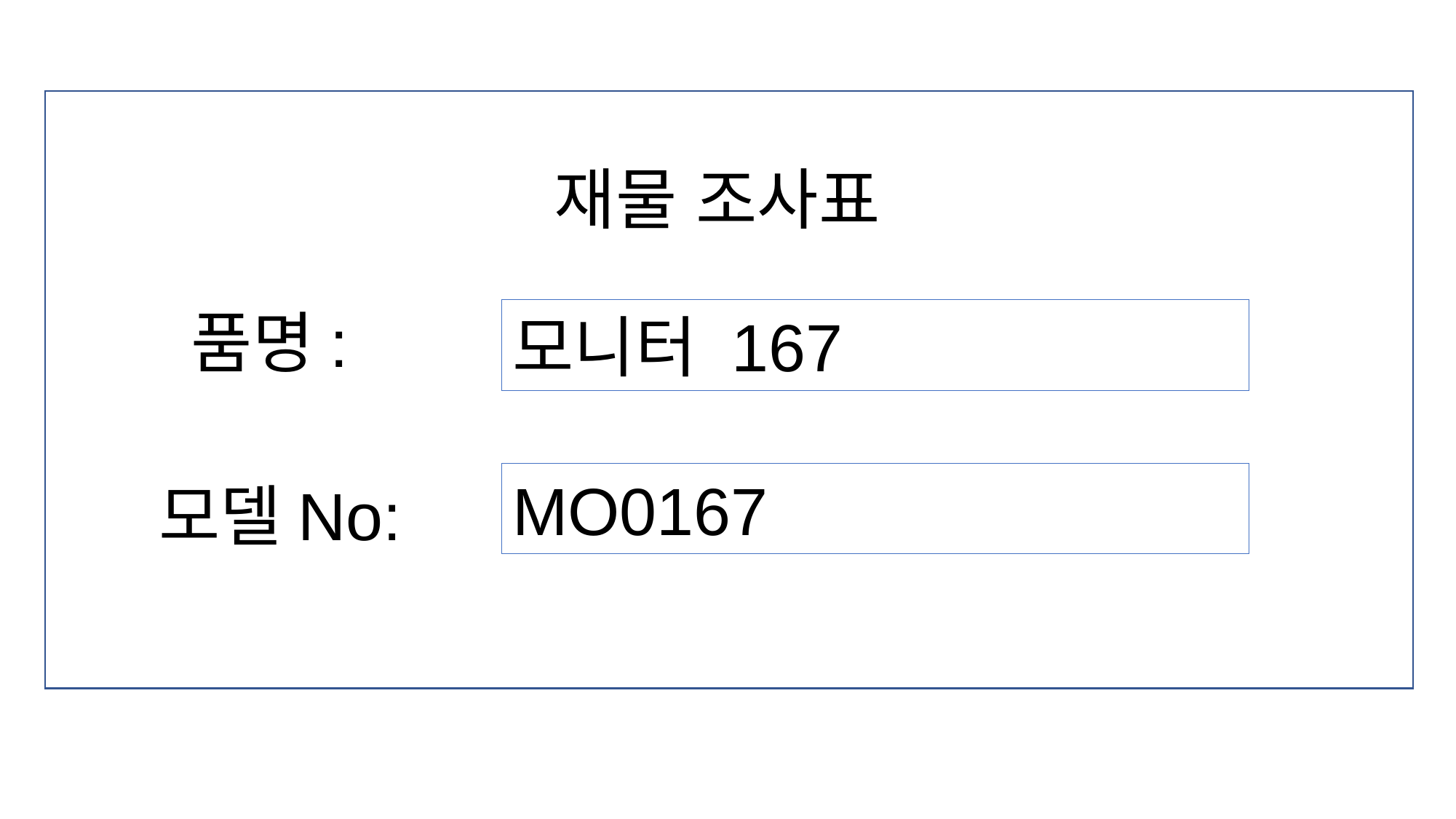

재물 조사표
품명:
모니터 167
MO0167
모델No: